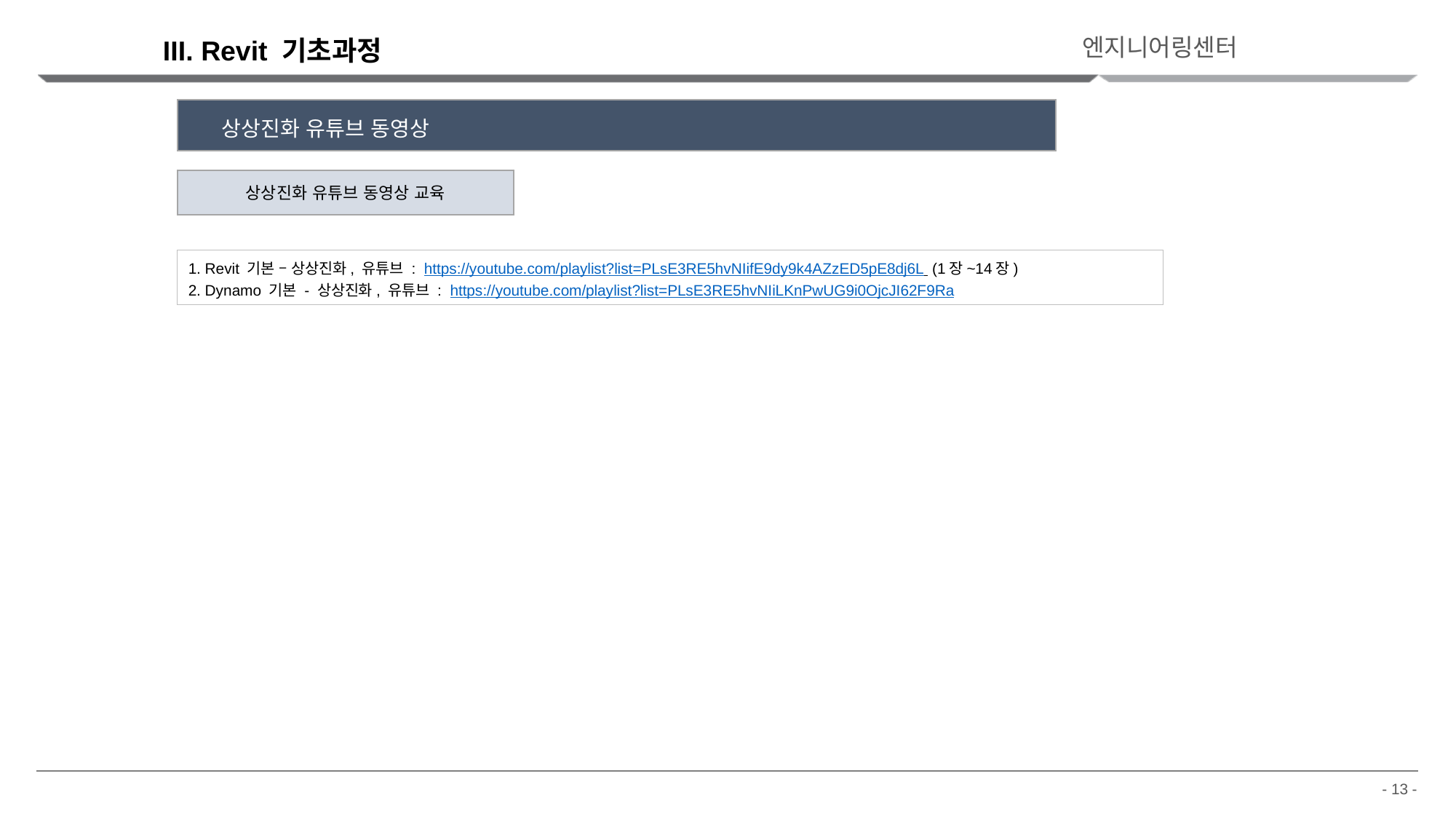

III. Revit 기초과정
엔지니어링센터
2. 상상진화 유튜브 동영상
상상진화 유튜브 동영상 교육
1. Revit 기본 – 상상진화, 유튜브 :  https://youtube.com/playlist?list=PLsE3RE5hvNIifE9dy9k4AZzED5pE8dj6L  (1장~14장)
2. Dynamo 기본 - 상상진화, 유튜브 :  https://youtube.com/playlist?list=PLsE3RE5hvNIiLKnPwUG9i0OjcJI62F9Ra